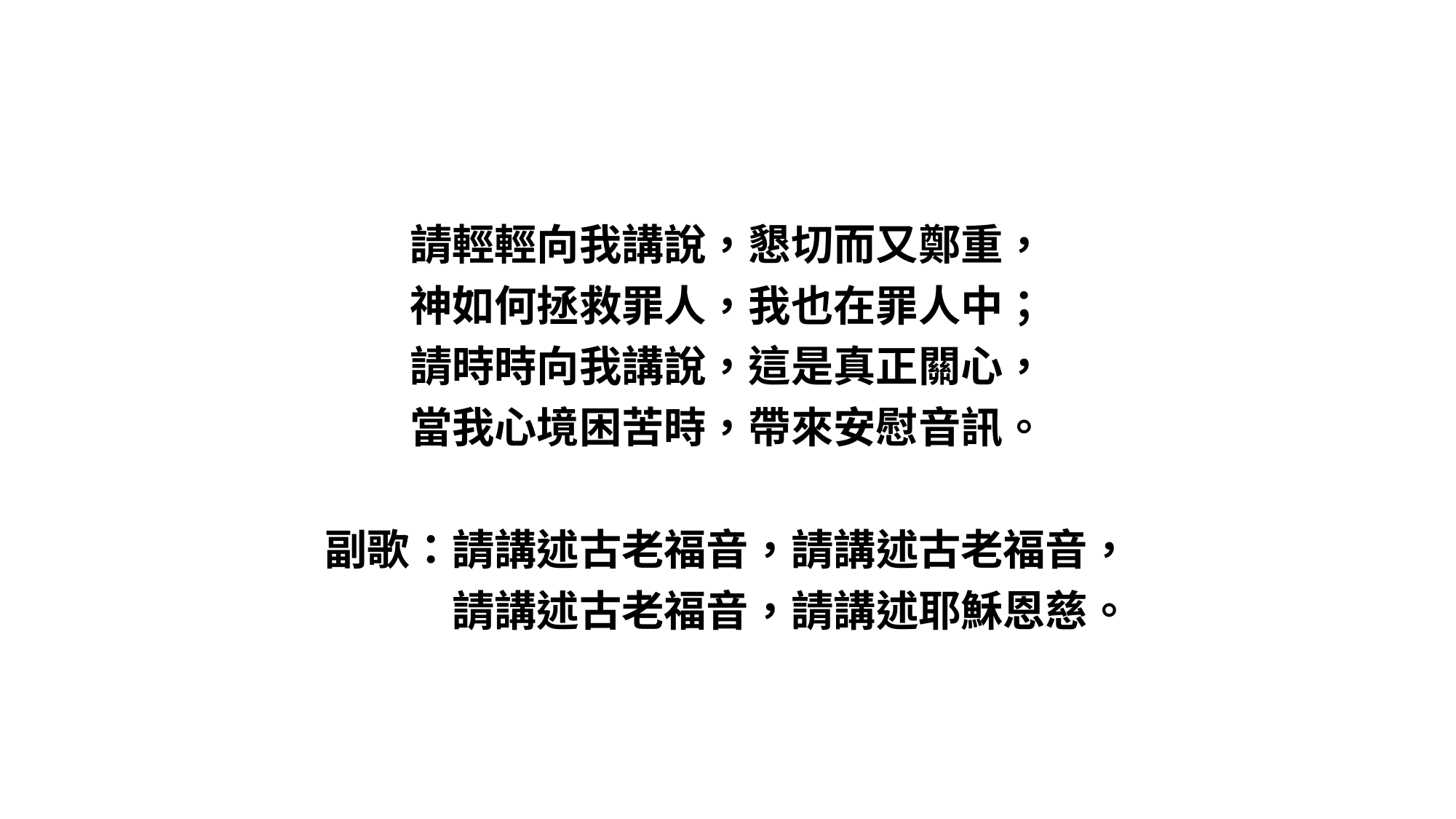

#
請輕輕向我講說，懇切而又鄭重，
神如何拯救罪人，我也在罪人中；
請時時向我講說，這是真正關心，
當我心境困苦時，帶來安慰音訊。

副歌：請講述古老福音，請講述古老福音，
　　　請講述古老福音，請講述耶穌恩慈。